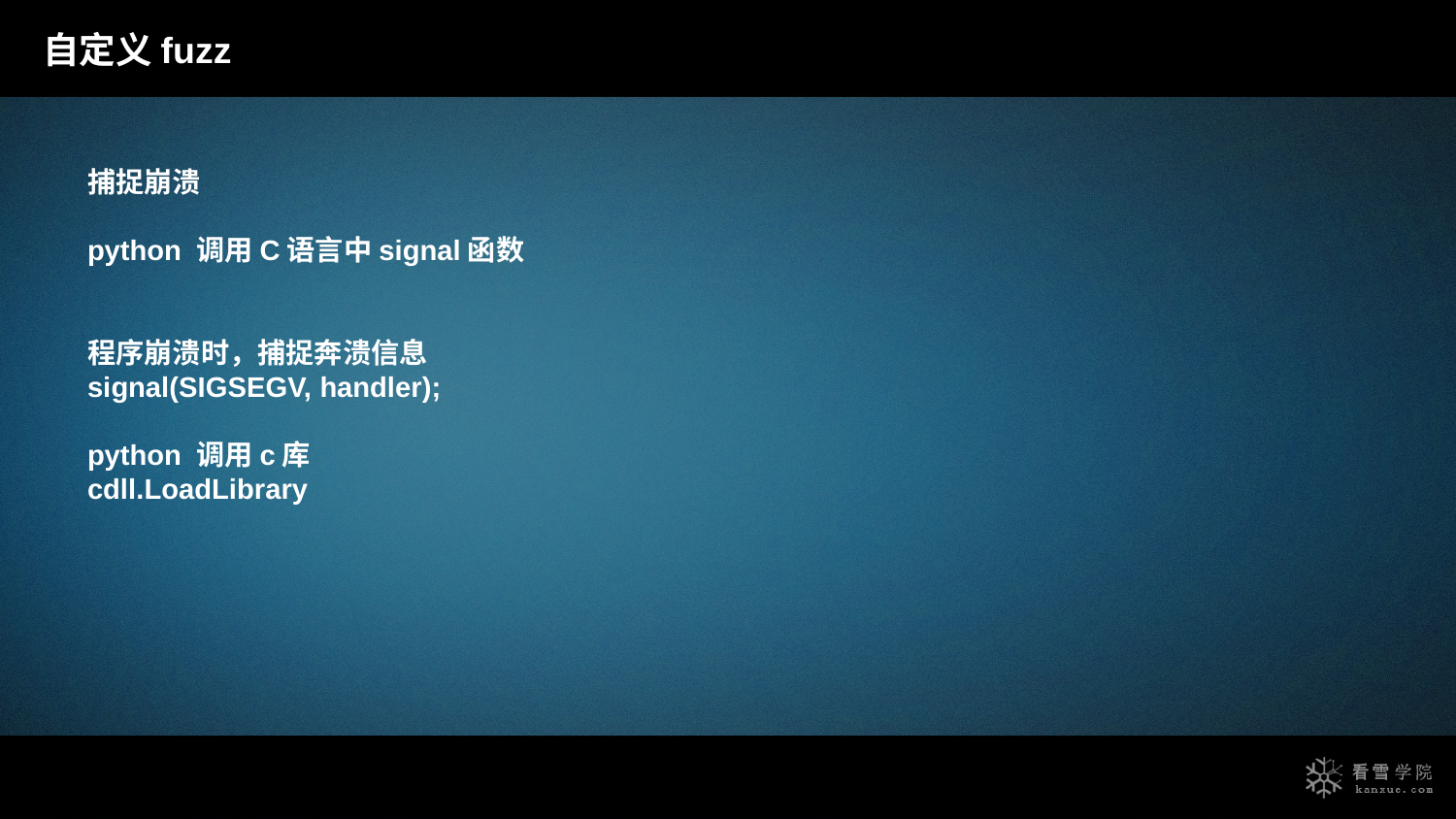

自定义fuzz
捕捉崩溃

python 调用C语言中signal函数

程序崩溃时，捕捉奔溃信息
signal(SIGSEGV, handler);

python 调用c库
cdll.LoadLibrary